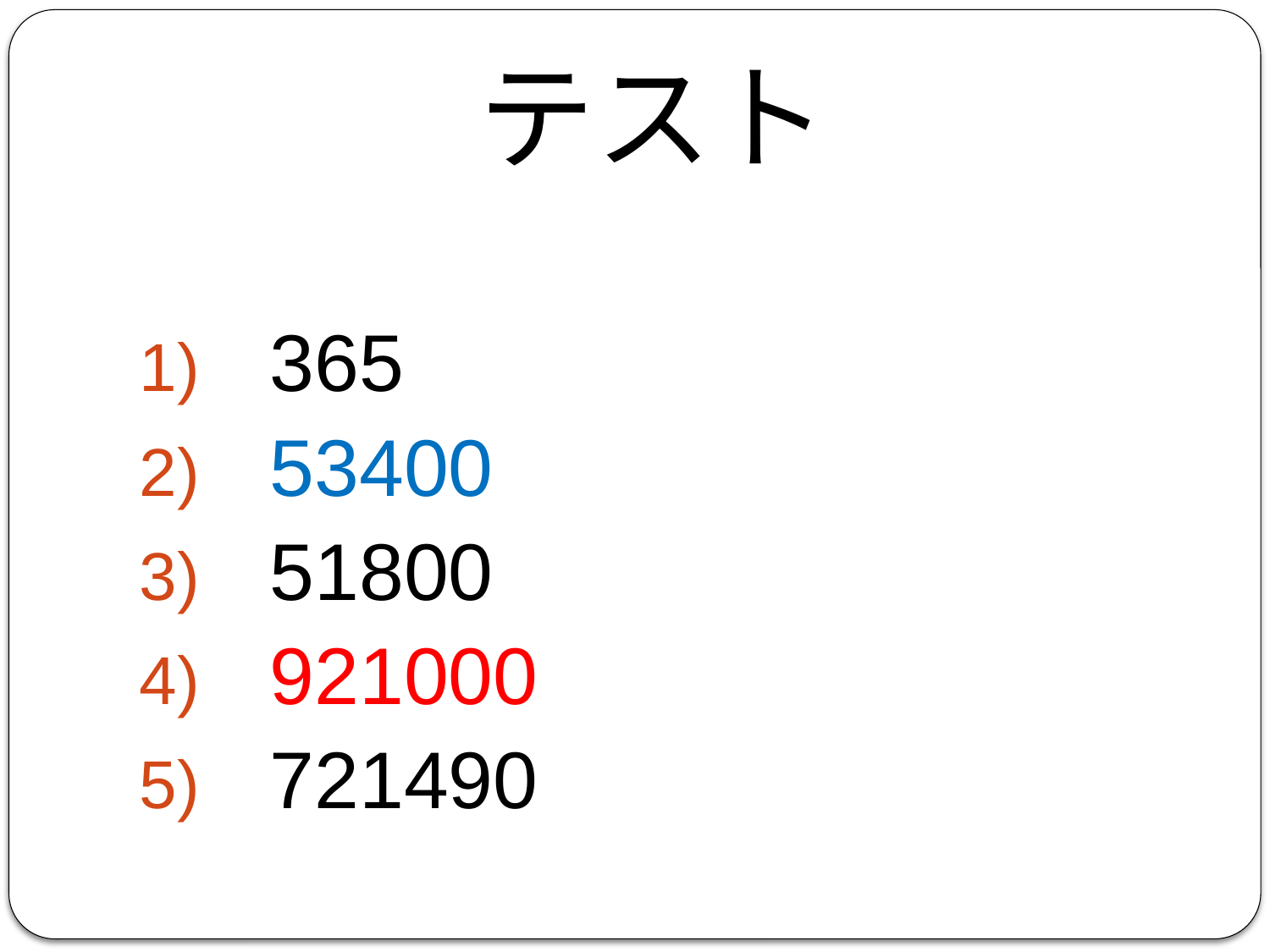

# テスト

365
53400
51800
921000
721490